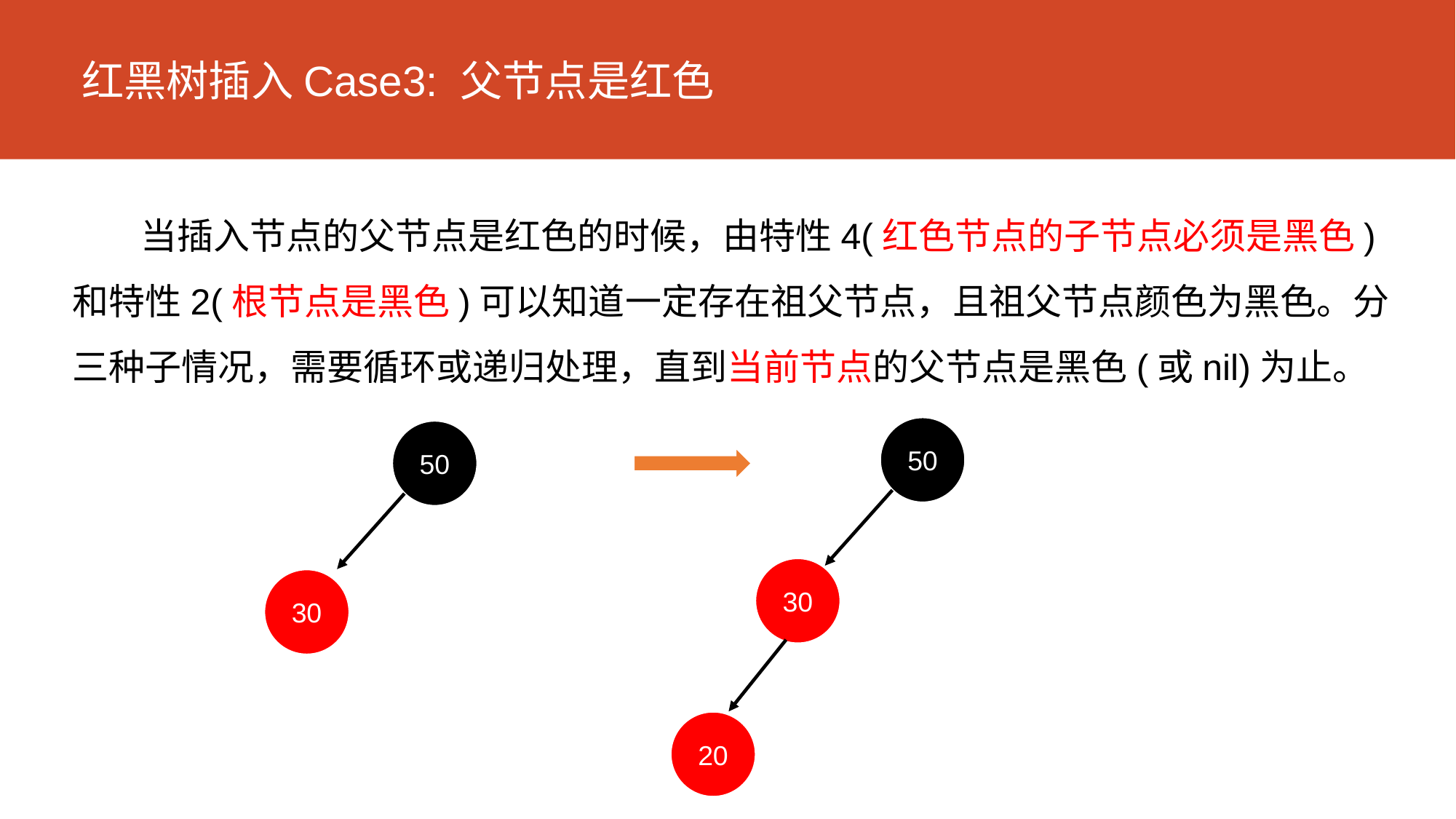

# 红黑树插入Case3: 父节点是红色
          当插入节点的父节点是红色的时候，由特性4(红色节点的子节点必须是黑色)
和特性2(根节点是黑色)可以知道一定存在祖父节点，且祖父节点颜色为黑色。分
三种子情况，需要循环或递归处理，直到当前节点的父节点是黑色(或nil)为止。
50
50

30
30
20